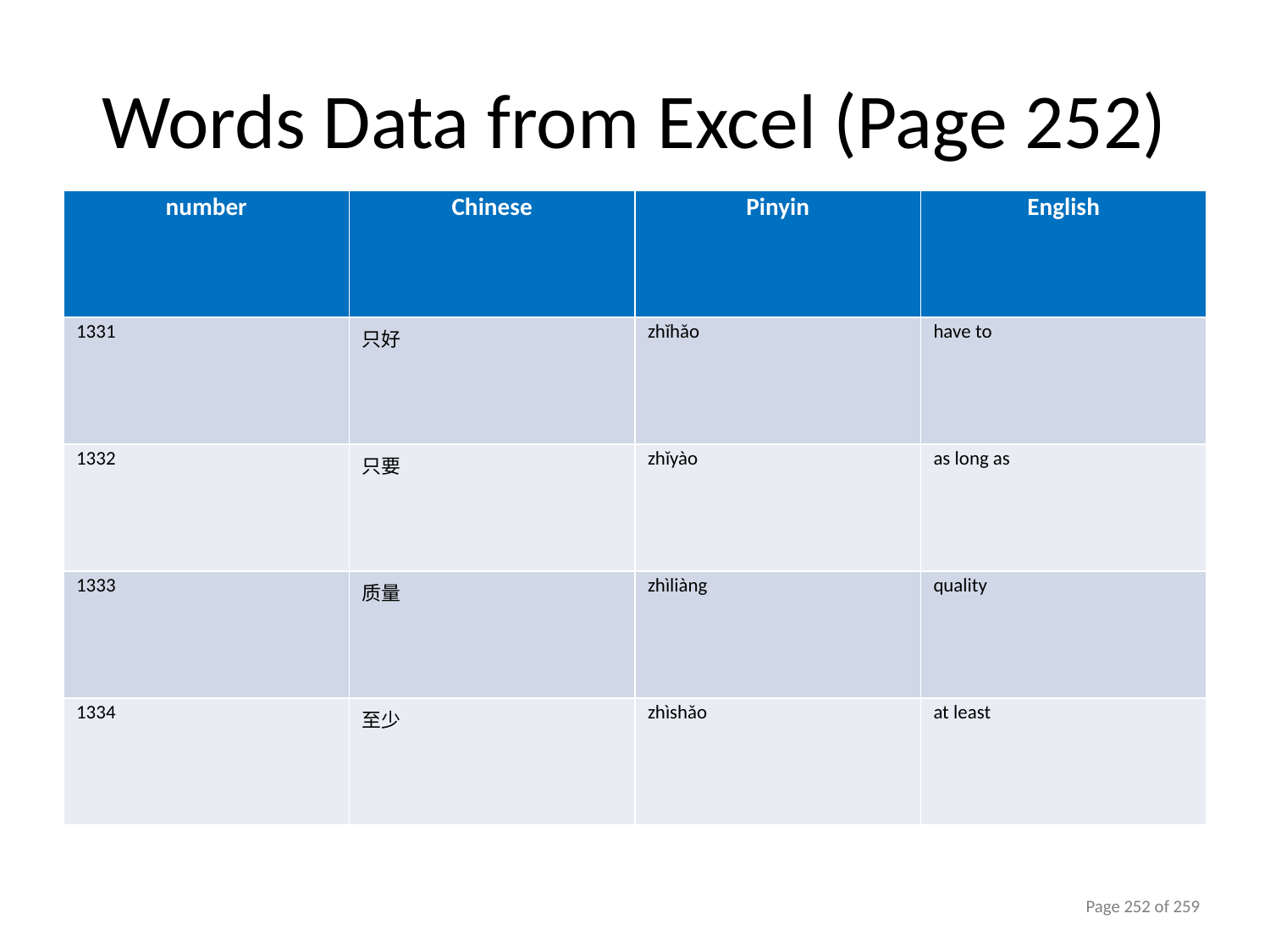

# Words Data from Excel (Page 252)
| number | Chinese | Pinyin | English |
| --- | --- | --- | --- |
| 1331 | 只好 | zhǐhǎo | have to |
| 1332 | 只要 | zhǐyào | as long as |
| 1333 | 质量 | zhìliàng | quality |
| 1334 | 至少 | zhìshǎo | at least |

Page 252 of 259